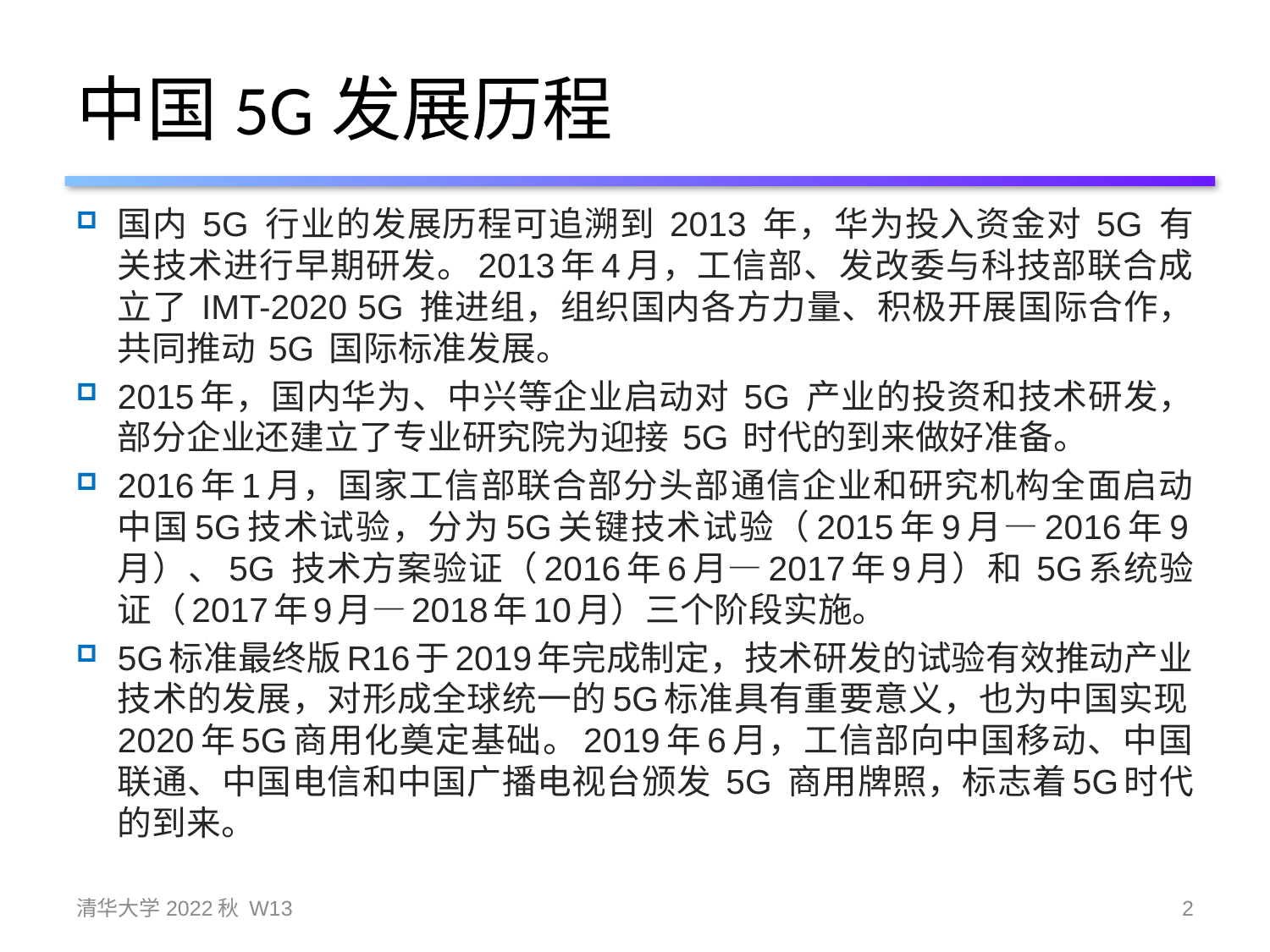

# 中国5G发展历程
国内 5G 行业的发展历程可追溯到 2013 年，华为投入资金对 5G 有关技术进行早期研发。2013年4月，工信部、发改委与科技部联合成立了 IMT-2020 5G 推进组，组织国内各方力量、积极开展国际合作，共同推动 5G 国际标准发展。
2015年，国内华为、中兴等企业启动对 5G 产业的投资和技术研发，部分企业还建立了专业研究院为迎接 5G 时代的到来做好准备。
2016年1月，国家工信部联合部分头部通信企业和研究机构全面启动中国5G技术试验，分为5G关键技术试验（2015年9月—2016年9月）、5G 技术方案验证（2016年6月—2017年9月）和 5G系统验证（2017年9月—2018年10月）三个阶段实施。
5G标准最终版R16于2019年完成制定，技术研发的试验有效推动产业技术的发展，对形成全球统一的5G标准具有重要意义，也为中国实现2020年5G商用化奠定基础。2019年6月，工信部向中国移动、中国联通、中国电信和中国广播电视台颁发 5G 商用牌照，标志着5G时代的到来。

清华大学2022秋 W13
2